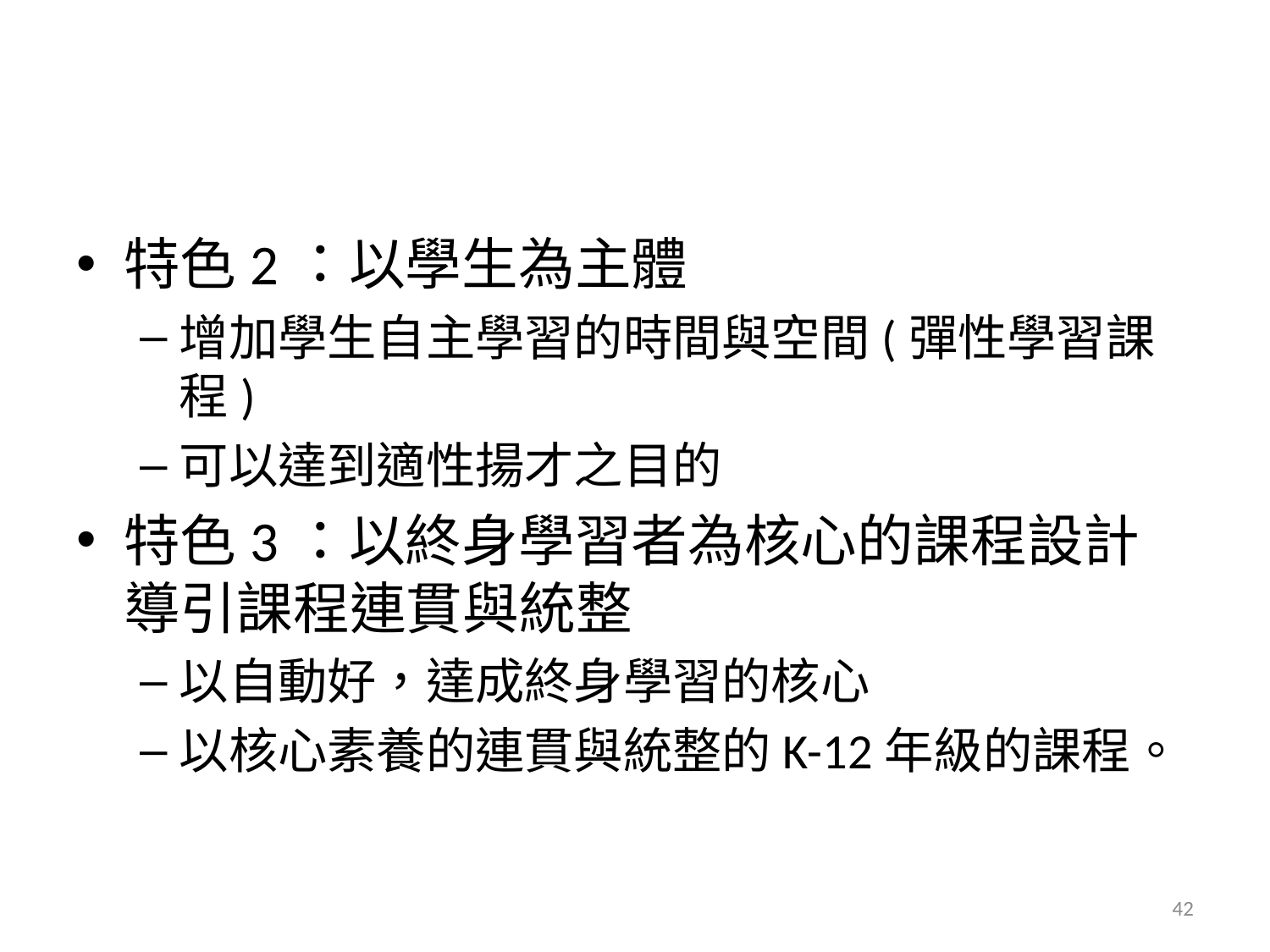

#
特色2：以學生為主體
增加學生自主學習的時間與空間(彈性學習課程)
可以達到適性揚才之目的
特色3：以終身學習者為核心的課程設計導引課程連貫與統整
以自動好，達成終身學習的核心
以核心素養的連貫與統整的K-12年級的課程。

42